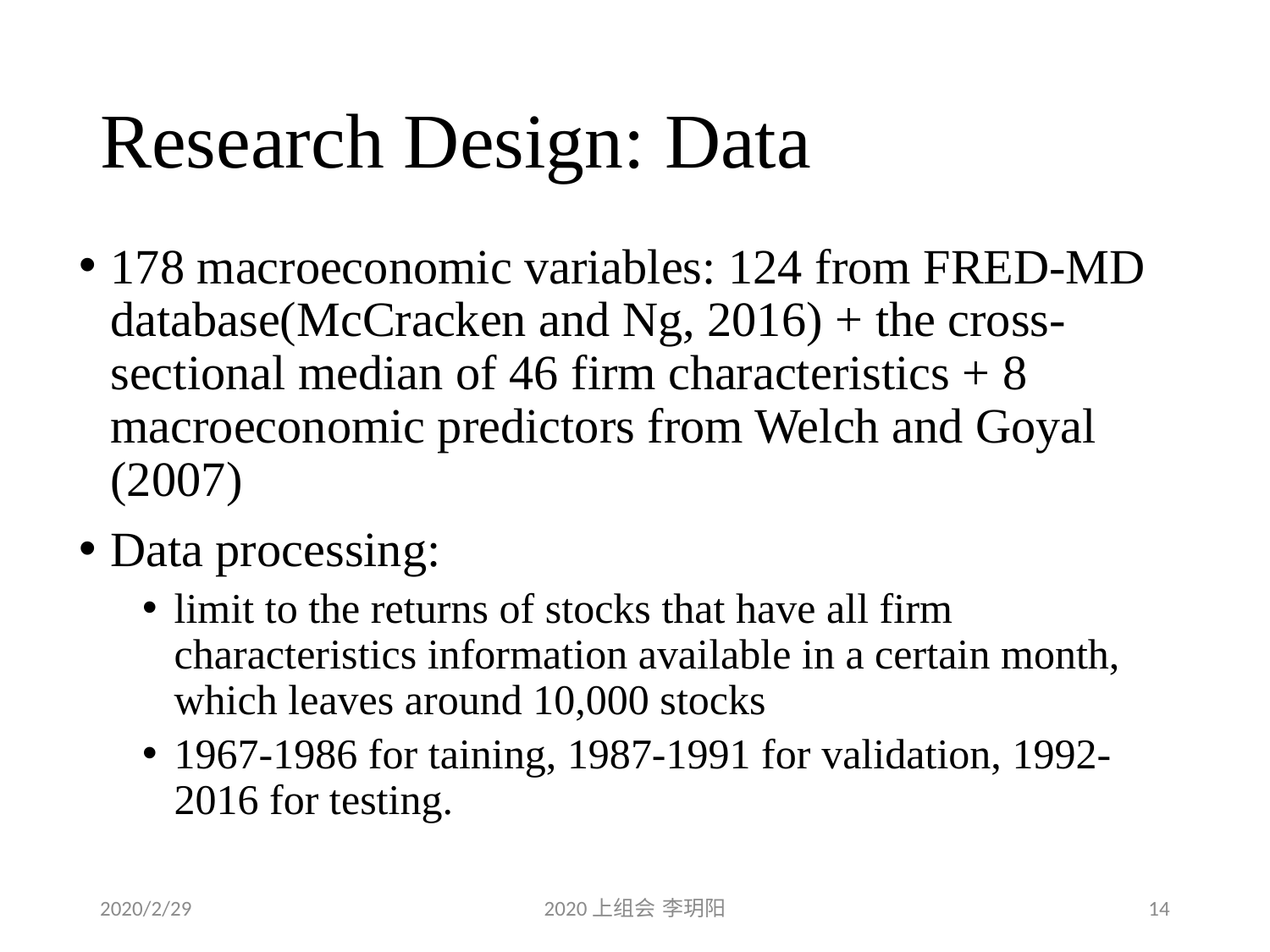

# Research Design: Data
178 macroeconomic variables: 124 from FRED-MD database(McCracken and Ng, 2016) + the cross-sectional median of 46 firm characteristics + 8 macroeconomic predictors from Welch and Goyal (2007)
Data processing:
limit to the returns of stocks that have all firm characteristics information available in a certain month, which leaves around 10,000 stocks
1967-1986 for taining, 1987-1991 for validation, 1992-2016 for testing.
2020/2/29
2020上组会 李玥阳
14